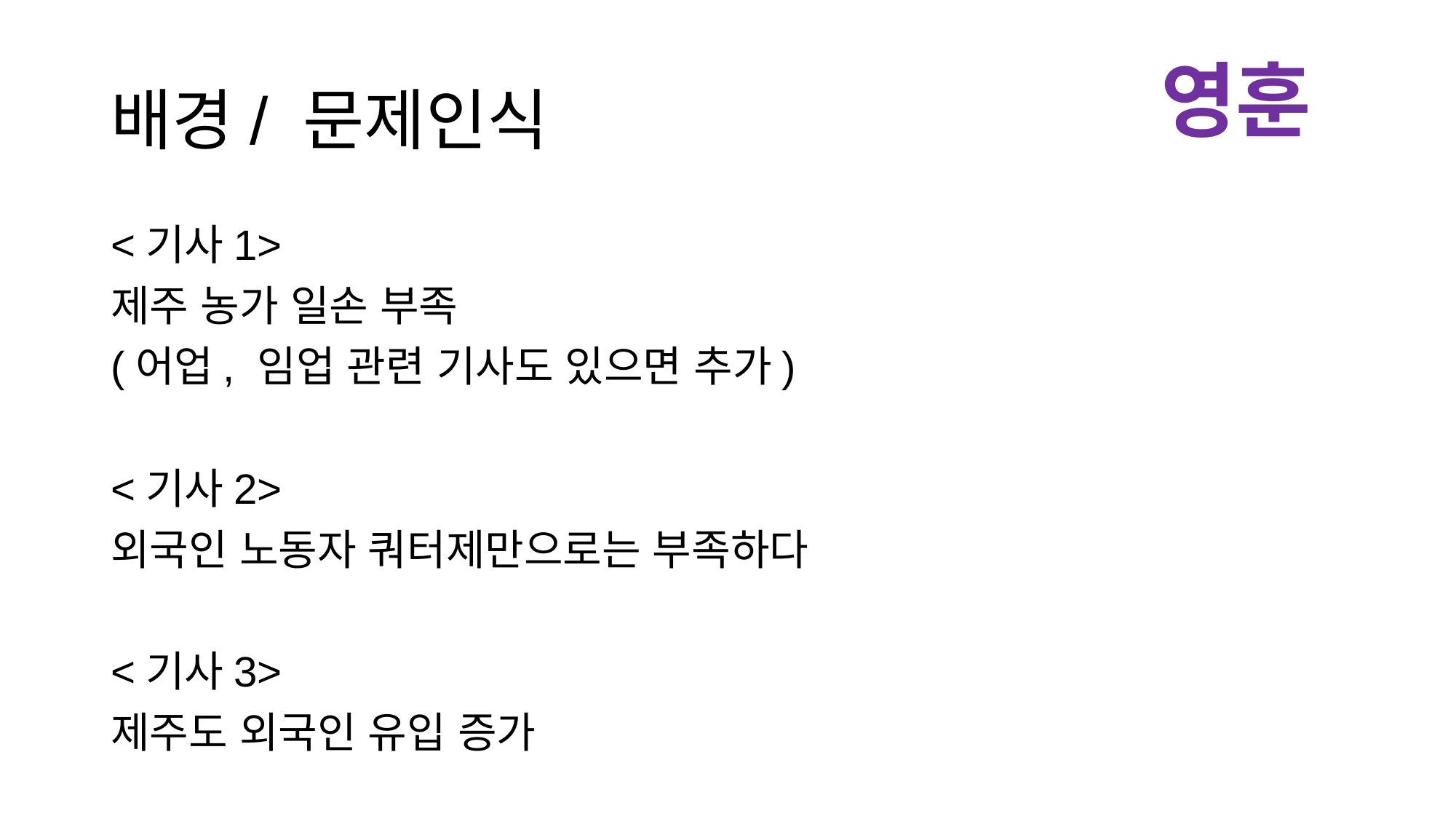

# 배경/ 문제인식
영훈
<기사1>
제주 농가 일손 부족
(어업, 임업 관련 기사도 있으면 추가)

<기사2>
외국인 노동자 쿼터제만으로는 부족하다

<기사3>
제주도 외국인 유입 증가